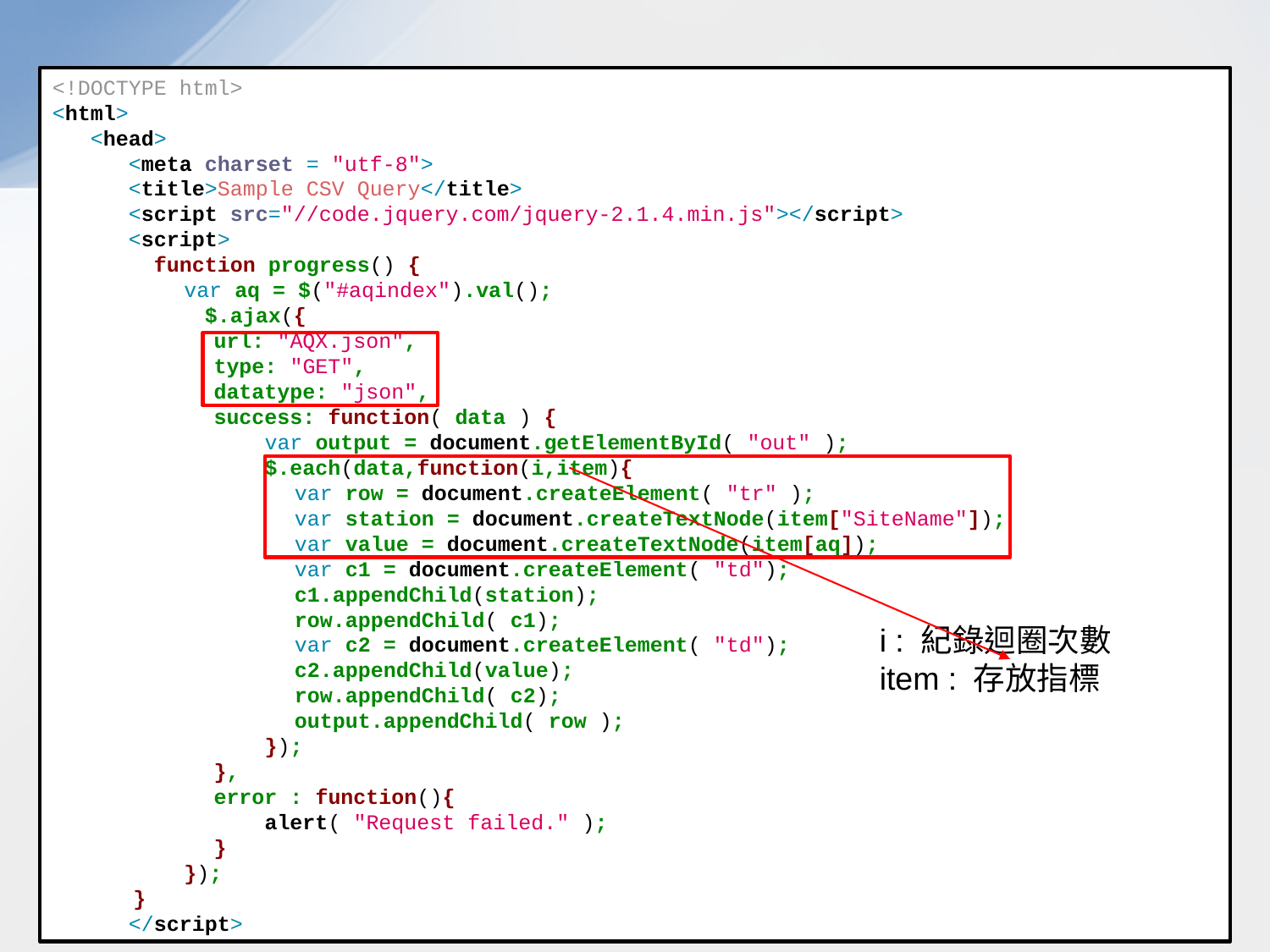

# JQuery Ajax+ JSON
<!DOCTYPE html>
<html>
   <head>
      <meta charset = "utf-8">
      <title>Sample CSV Query</title>
      <script src="//code.jquery.com/jquery-2.1.4.min.js"></script>
      <script>
        function progress() {
	    var aq = $("#aqindex").val();
            $.ajax({
		url: "AQX.json",
		type: "GET",
		datatype: "json",
		success: function( data ) {
		    var output = document.getElementById( "out" );
		    $.each(data,function(i,item){
			var row = document.createElement( "tr" );
			var station = document.createTextNode(item["SiteName"]);
			var value = document.createTextNode(item[aq]);
			var c1 = document.createElement( "td");
			c1.appendChild(station);
			row.appendChild( c1);
			var c2 = document.createElement( "td");
			c2.appendChild(value);
			row.appendChild( c2);
			output.appendChild( row );
		    });
		},
		error : function(){
		    alert( "Request failed." );
		}
	    });
	}
      </script>

i : 紀錄迴圈次數
item : 存放指標
58